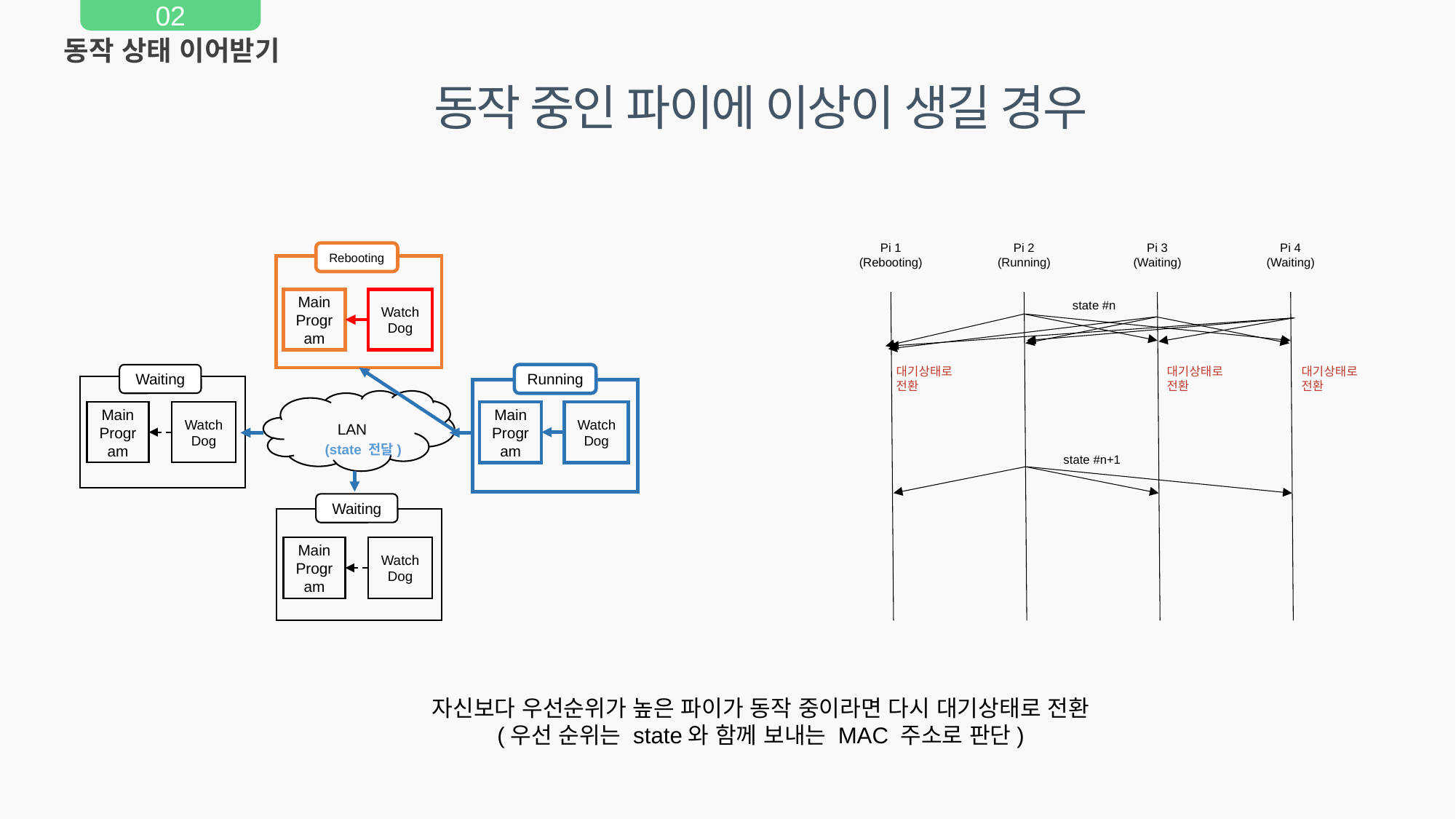

02
동작 상태 이어받기
동작 중인 파이에 이상이 생길 경우
Pi 1
(Rebooting)
Pi 2
(Running)
Pi 3
(Waiting)
Pi 4
(Waiting)
Rebooting

Main
Program
WatchDog
state #n
대기상태로 전환
대기상태로 전환
대기상태로 전환
Waiting
Running

LAN
Main
Program
WatchDog
Main
Program
WatchDog
(state 전달)
state #n+1
Waiting

Main
Program
WatchDog
자신보다 우선순위가 높은 파이가 동작 중이라면 다시 대기상태로 전환
(우선 순위는 state와 함께 보내는 MAC 주소로 판단)